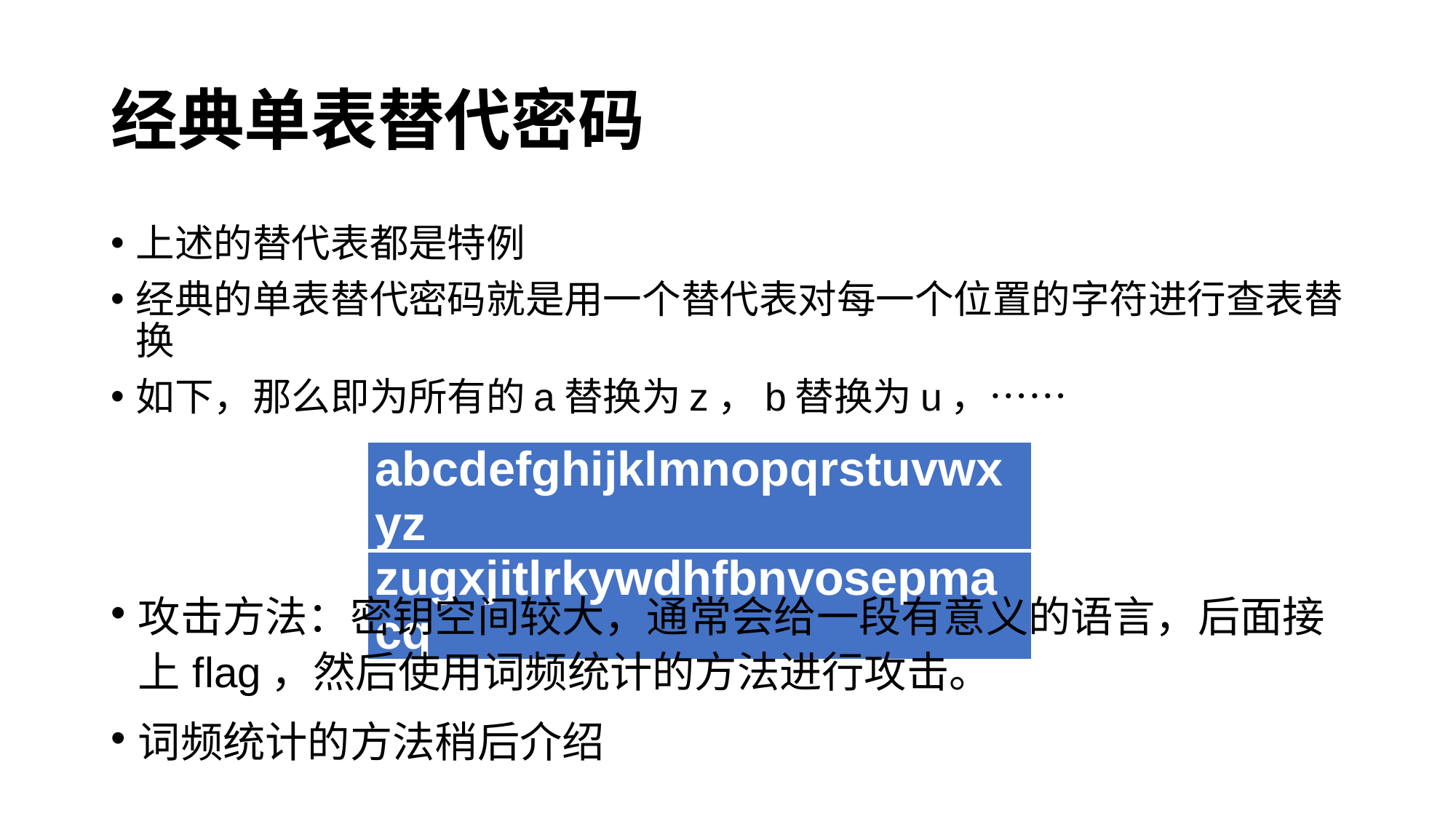

# 经典单表替代密码
上述的替代表都是特例
经典的单表替代密码就是用一个替代表对每一个位置的字符进行查表替换
如下，那么即为所有的a替换为z，b替换为u，……
| abcdefghijklmnopqrstuvwxyz |
| --- |
| zugxjitlrkywdhfbnvosepmacq |
攻击方法：密钥空间较大，通常会给一段有意义的语言，后面接上flag，然后使用词频统计的方法进行攻击。
词频统计的方法稍后介绍